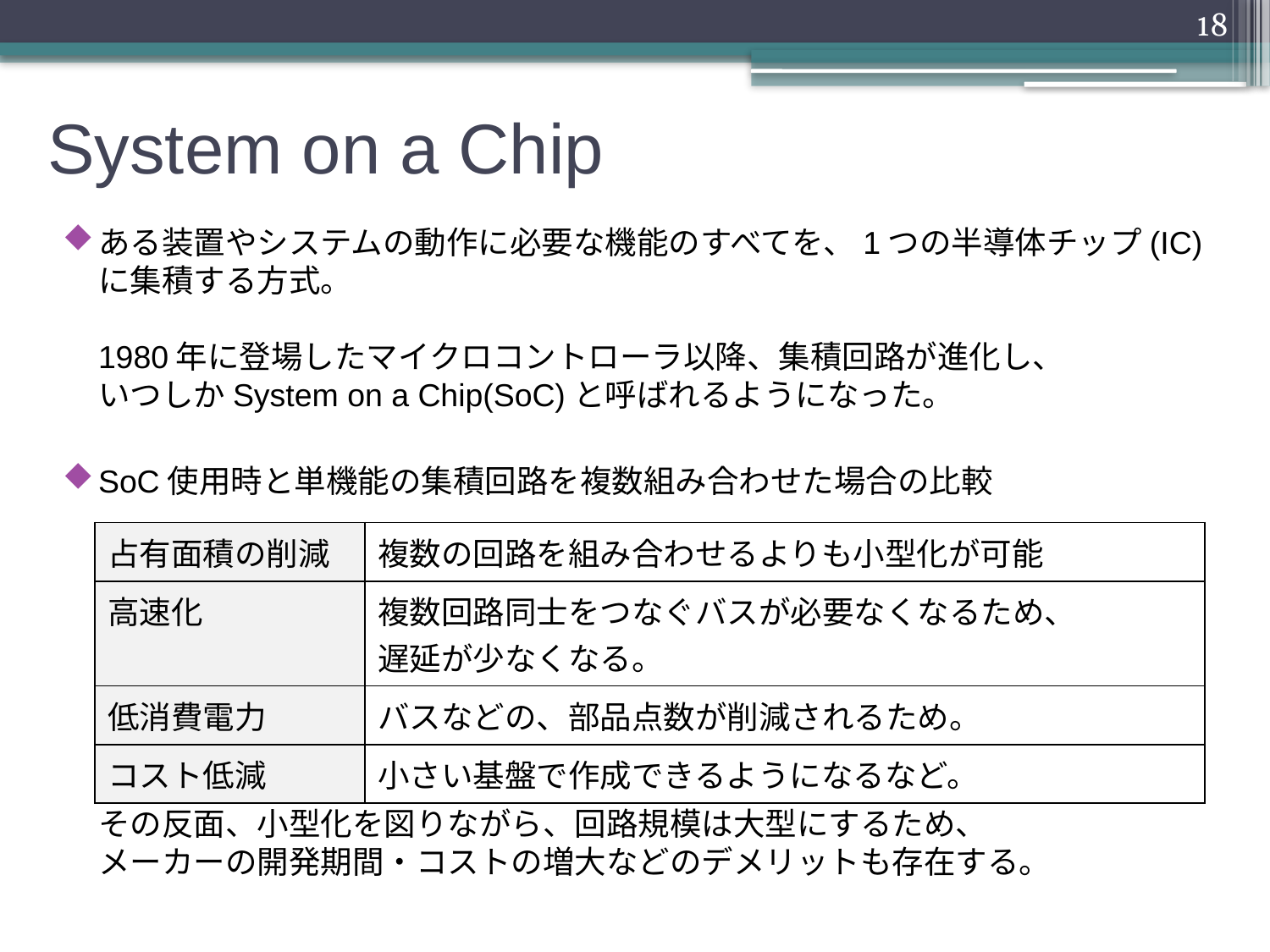

18
# System on a Chip
ある装置やシステムの動作に必要な機能のすべてを、1つの半導体チップ(IC)に集積する方式。
1980年に登場したマイクロコントローラ以降、集積回路が進化し、
いつしかSystem on a Chip(SoC)と呼ばれるようになった。

SoC使用時と単機能の集積回路を複数組み合わせた場合の比較
その反面、小型化を図りながら、回路規模は大型にするため、
メーカーの開発期間・コストの増大などのデメリットも存在する。
| 占有面積の削減 | 複数の回路を組み合わせるよりも小型化が可能 |
| --- | --- |
| 高速化 | 複数回路同士をつなぐバスが必要なくなるため、 遅延が少なくなる。 |
| 低消費電力 | バスなどの、部品点数が削減されるため。 |
| コスト低減 | 小さい基盤で作成できるようになるなど。 |